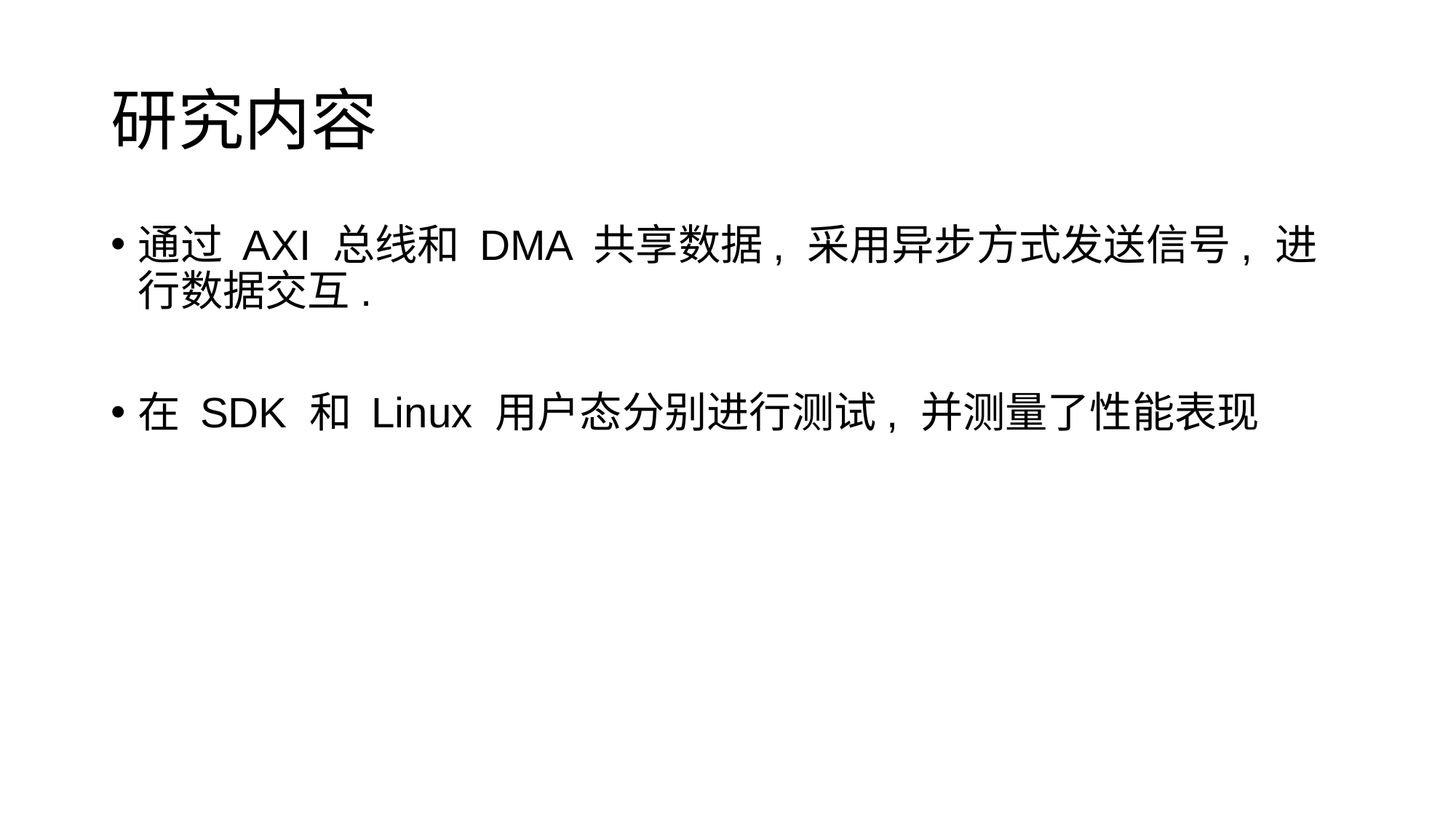

# 研究内容
通过 AXI 总线和 DMA 共享数据, 采用异步方式发送信号, 进行数据交互.

在 SDK 和 Linux 用户态分别进行测试, 并测量了性能表现